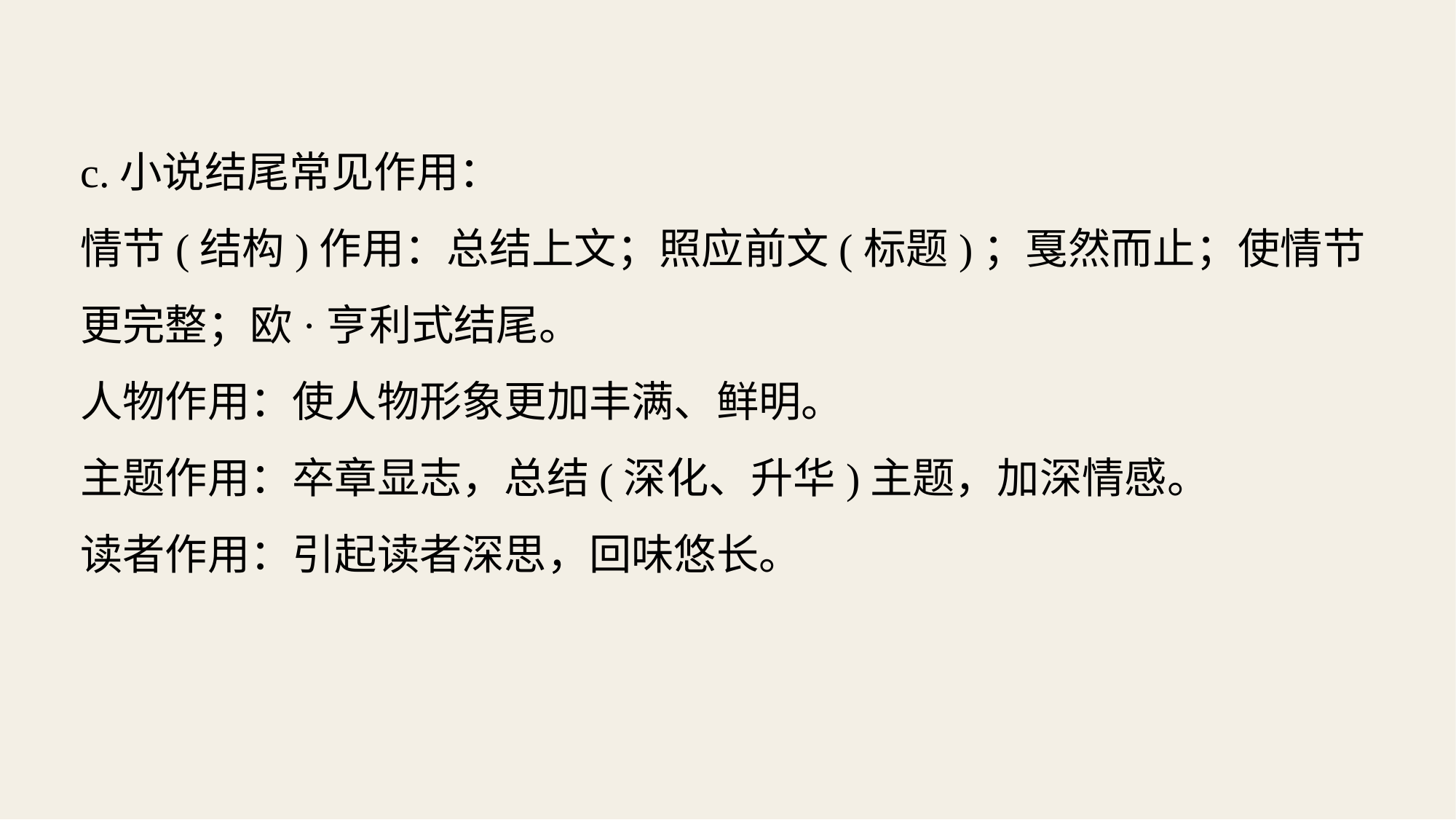

c.小说结尾常见作用：
情节(结构)作用：总结上文；照应前文(标题)；戛然而止；使情节更完整；欧·亨利式结尾。
人物作用：使人物形象更加丰满、鲜明。
主题作用：卒章显志，总结(深化、升华)主题，加深情感。
读者作用：引起读者深思，回味悠长。